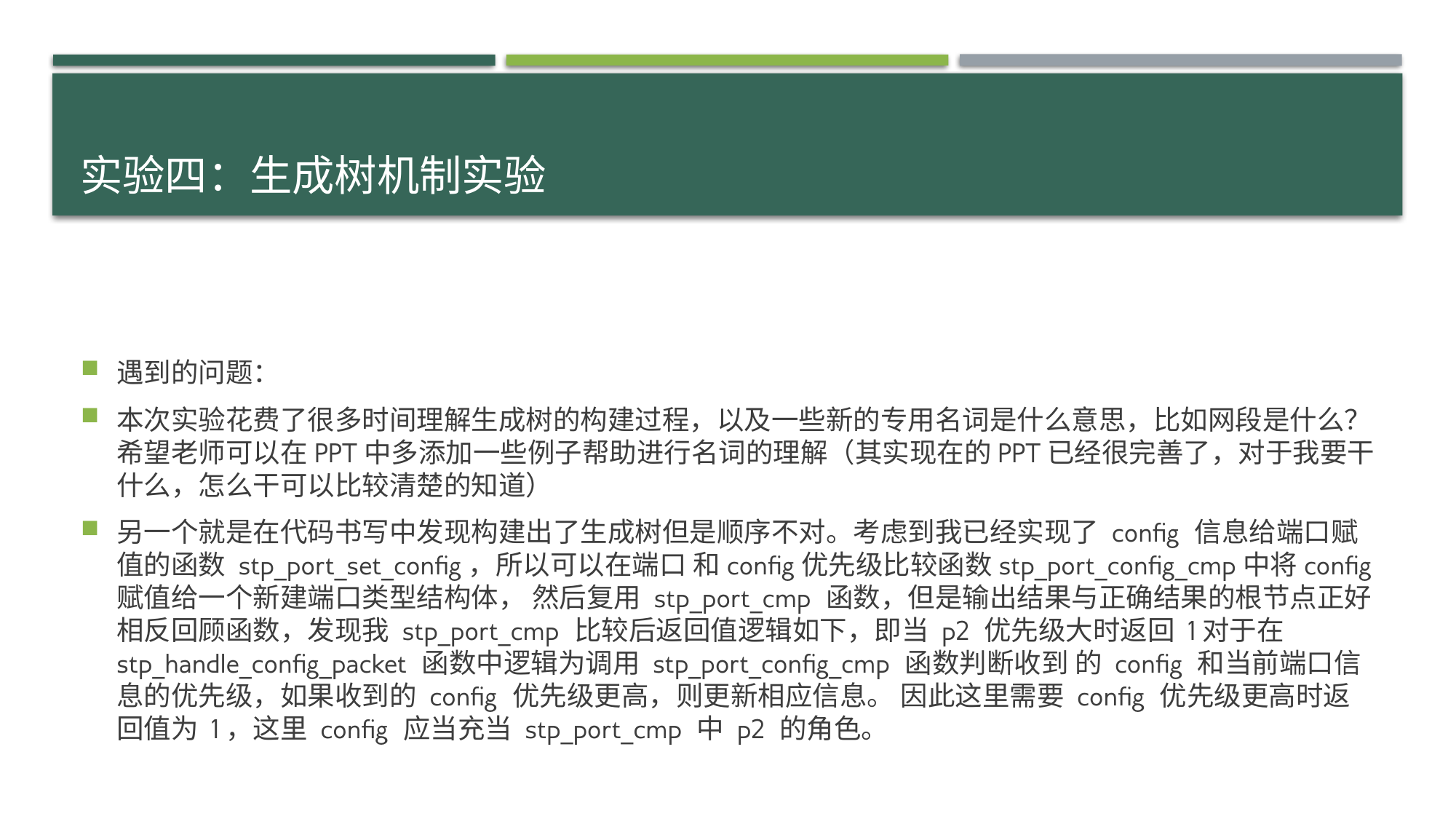

# 实验四：生成树机制实验

遇到的问题：
本次实验花费了很多时间理解生成树的构建过程，以及一些新的专用名词是什么意思，比如网段是什么？希望老师可以在PPT中多添加一些例子帮助进行名词的理解（其实现在的PPT已经很完善了，对于我要干什么，怎么干可以比较清楚的知道）
另一个就是在代码书写中发现构建出了生成树但是顺序不对。考虑到我已经实现了 config 信息给端口赋值的函数 stp_port_set_config，所以可以在端口 和config优先级比较函数stp_port_config_cmp中将config赋值给一个新建端口类型结构体， 然后复用 stp_port_cmp 函数，但是输出结果与正确结果的根节点正好相反回顾函数，发现我 stp_port_cmp 比较后返回值逻辑如下，即当 p2 优先级大时返回 1对于在 stp_handle_config_packet 函数中逻辑为调用 stp_port_config_cmp 函数判断收到 的 config 和当前端口信息的优先级，如果收到的 config 优先级更高，则更新相应信息。 因此这里需要 config 优先级更高时返回值为 1，这里 config 应当充当 stp_port_cmp 中 p2 的角色。